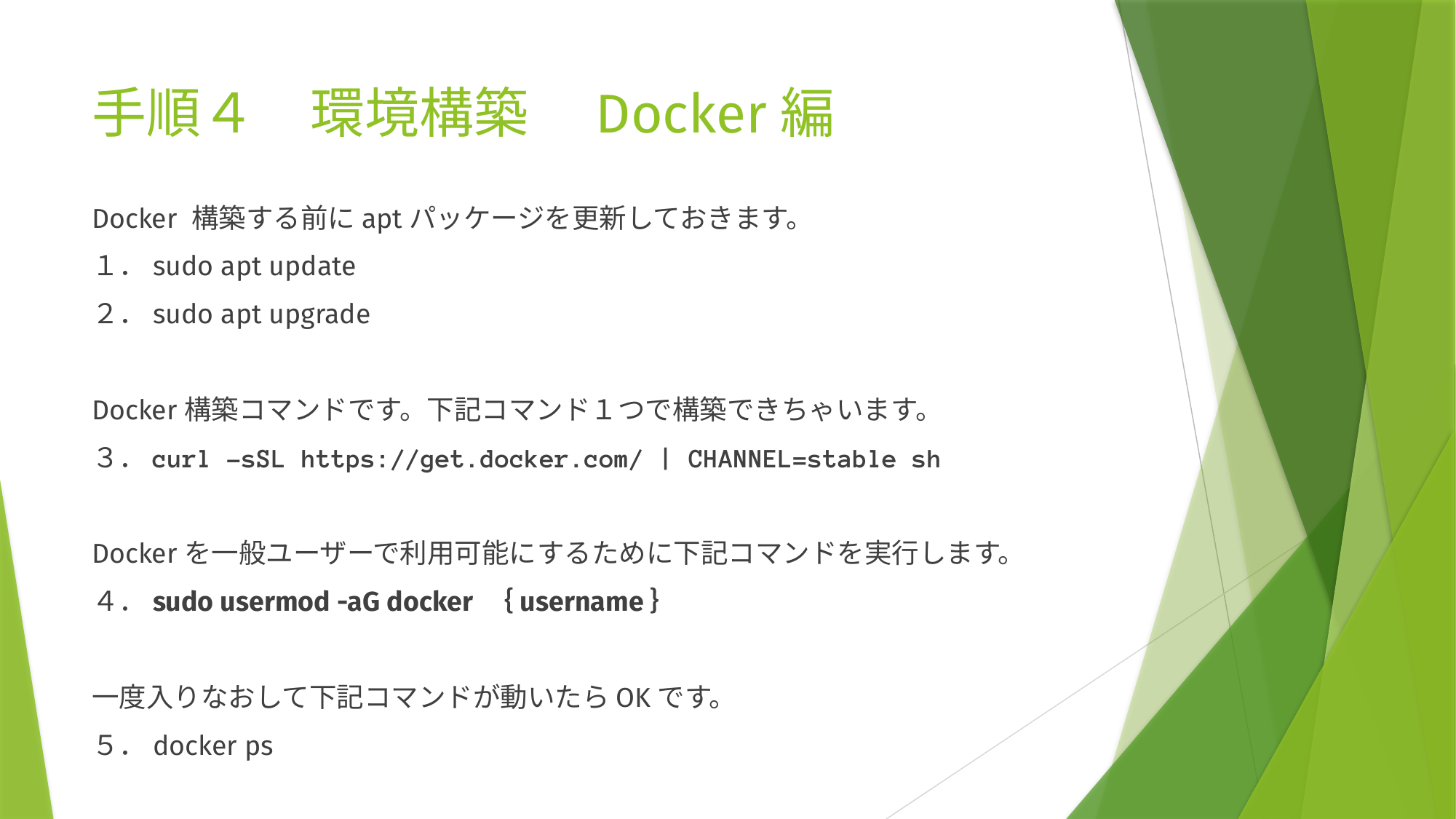

# 手順４　環境構築　Docker編
Docker 構築する前にaptパッケージを更新しておきます。
１．sudo apt update
２．sudo apt upgrade

Docker構築コマンドです。下記コマンド１つで構築できちゃいます。
３．curl -sSL https://get.docker.com/ | CHANNEL=stable sh

Dockerを一般ユーザーで利用可能にするために下記コマンドを実行します。
４．sudo usermod -aG docker ｛username｝

一度入りなおして下記コマンドが動いたらOKです。
５．docker ps